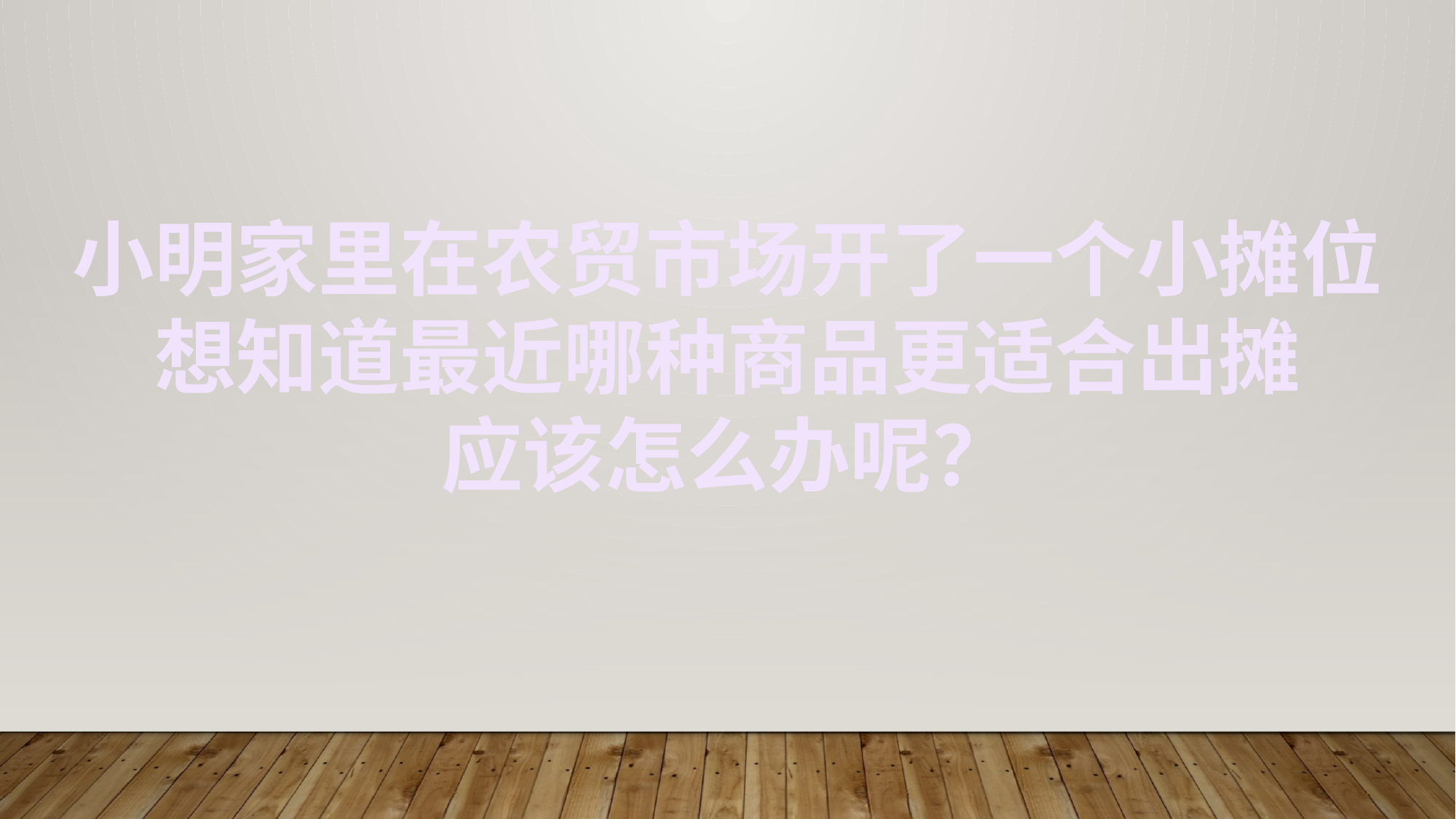

小明家里在农贸市场开了一个小摊位
想知道最近哪种商品更适合出摊
应该怎么办呢？